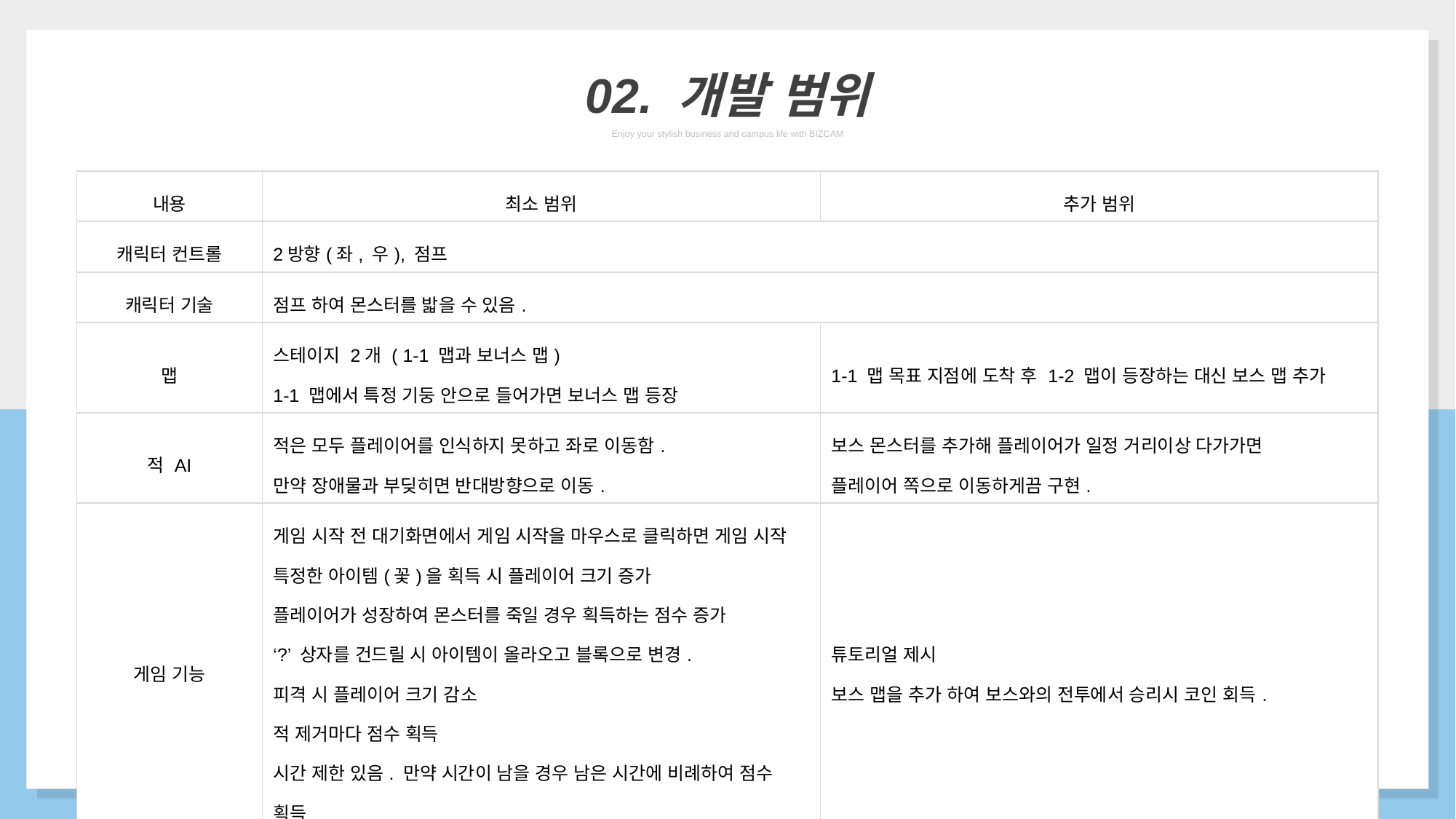

02. 개발 범위
Enjoy your stylish business and campus life with BIZCAM
| 내용 | 최소 범위 | 추가 범위 |
| --- | --- | --- |
| 캐릭터 컨트롤 | 2방향(좌, 우), 점프 |  |
| 캐릭터 기술 | 점프 하여 몬스터를 밟을 수 있음. |  |
| 맵 | 스테이지 2개 ( 1-1 맵과 보너스 맵) 1-1 맵에서 특정 기둥 안으로 들어가면 보너스 맵 등장 | 1-1 맵 목표 지점에 도착 후 1-2 맵이 등장하는 대신 보스 맵 추가 |
| 적 AI | 적은 모두 플레이어를 인식하지 못하고 좌로 이동함. 만약 장애물과 부딪히면 반대방향으로 이동. | 보스 몬스터를 추가해 플레이어가 일정 거리이상 다가가면 플레이어 쪽으로 이동하게끔 구현. |
| 게임 기능 | 게임 시작 전 대기화면에서 게임 시작을 마우스로 클릭하면 게임 시작 특정한 아이템(꽃)을 획득 시 플레이어 크기 증가 플레이어가 성장하여 몬스터를 죽일 경우 획득하는 점수 증가 ‘?’ 상자를 건드릴 시 아이템이 올라오고 블록으로 변경. 피격 시 플레이어 크기 감소 적 제거마다 점수 획득 시간 제한 있음. 만약 시간이 남을 경우 남은 시간에 비례하여 점수 획득 | 튜토리얼 제시 보스 맵을 추가 하여 보스와의 전투에서 승리시 코인 회득. |
| 사운드 | 점프, 코인 획득, 아이템 획득, 플레이어 크기 증가, 플레이어 크기 감소, 피격, 다른 맵으로 이동, 깃발 내리기, 맵 이동 총 9가지의 사운드 |  |
| 애니메이션 | IDLE, 걷기, 점프, 깃발대를 잡고 내려오기, 맵 이동 |  |